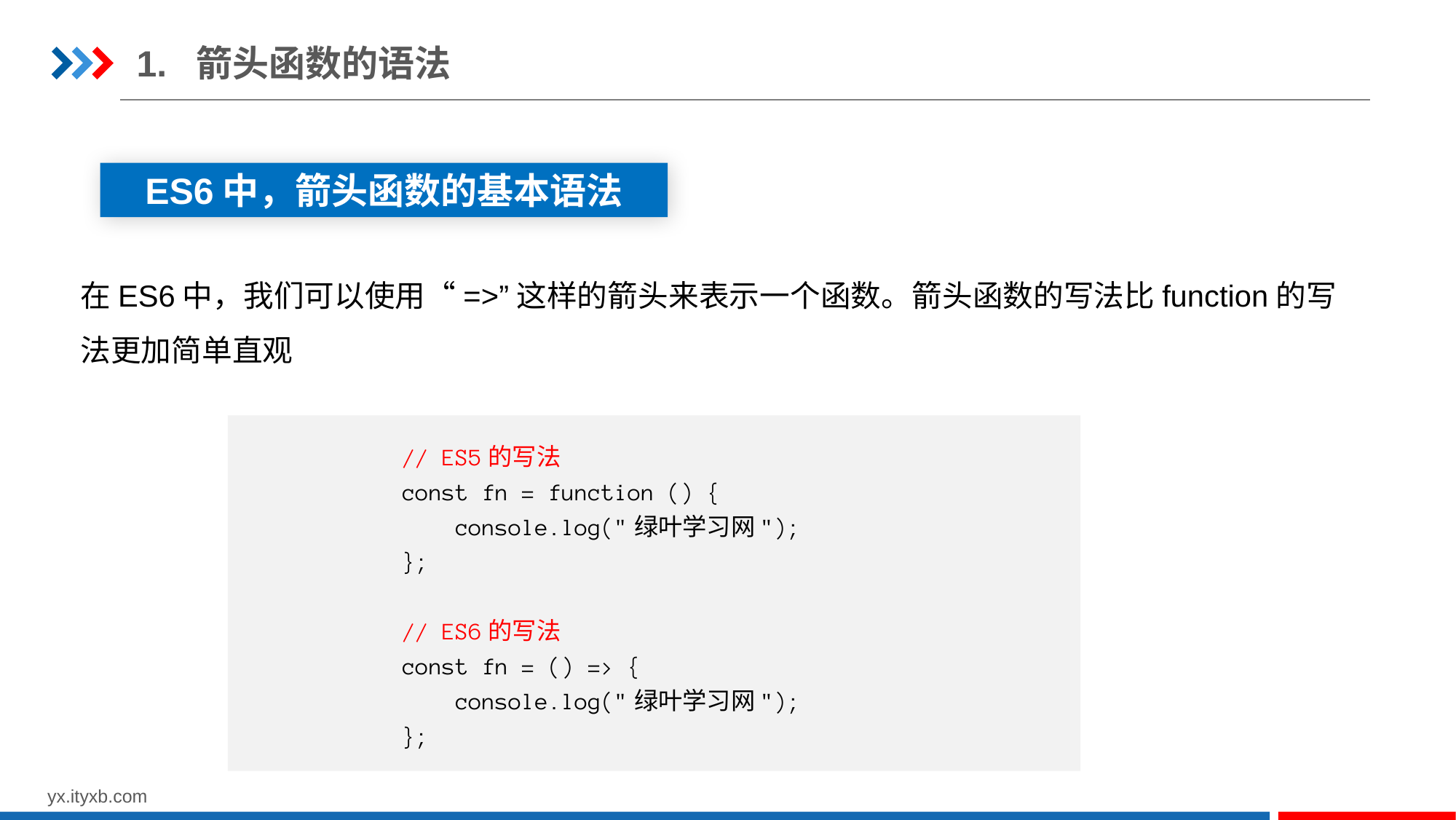

1.  箭头函数的语法
ES6中，箭头函数的基本语法
在ES6中，我们可以使用“=>”这样的箭头来表示一个函数。箭头函数的写法比function的写法更加简单直观

// ES5的写法
const fn = function () {
    console.log("绿叶学习网");
};

// ES6的写法
const fn = () => {
    console.log("绿叶学习网");
};